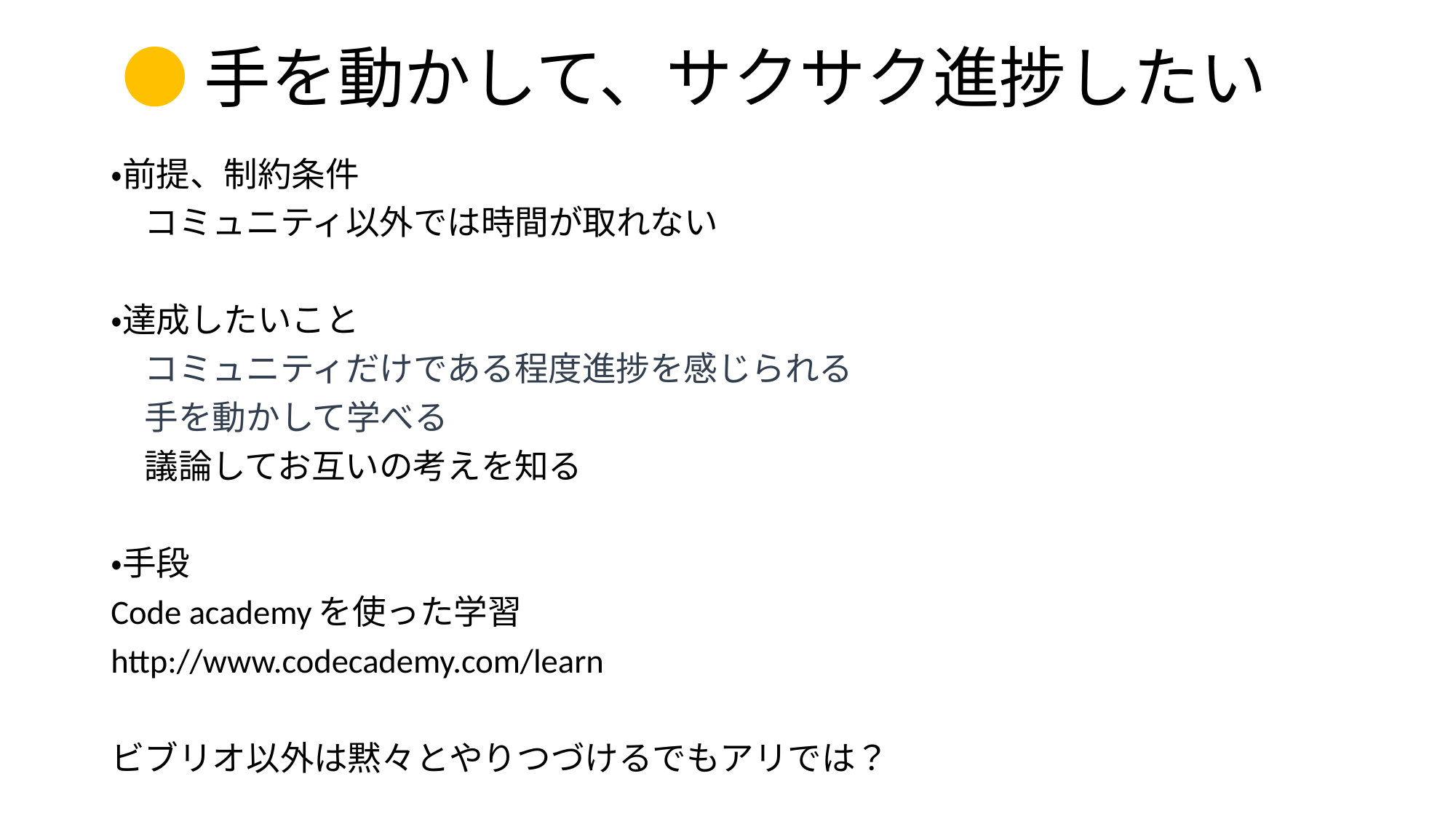

# ●手を動かして、サクサク進捗したい
・前提、制約条件
　コミュニティ以外では時間が取れない

・達成したいこと
　コミュニティだけである程度進捗を感じられる
　手を動かして学べる
　議論してお互いの考えを知る

・手段
Code academyを使った学習
http://www.codecademy.com/learn

ビブリオ以外は黙々とやりつづけるでもアリでは？